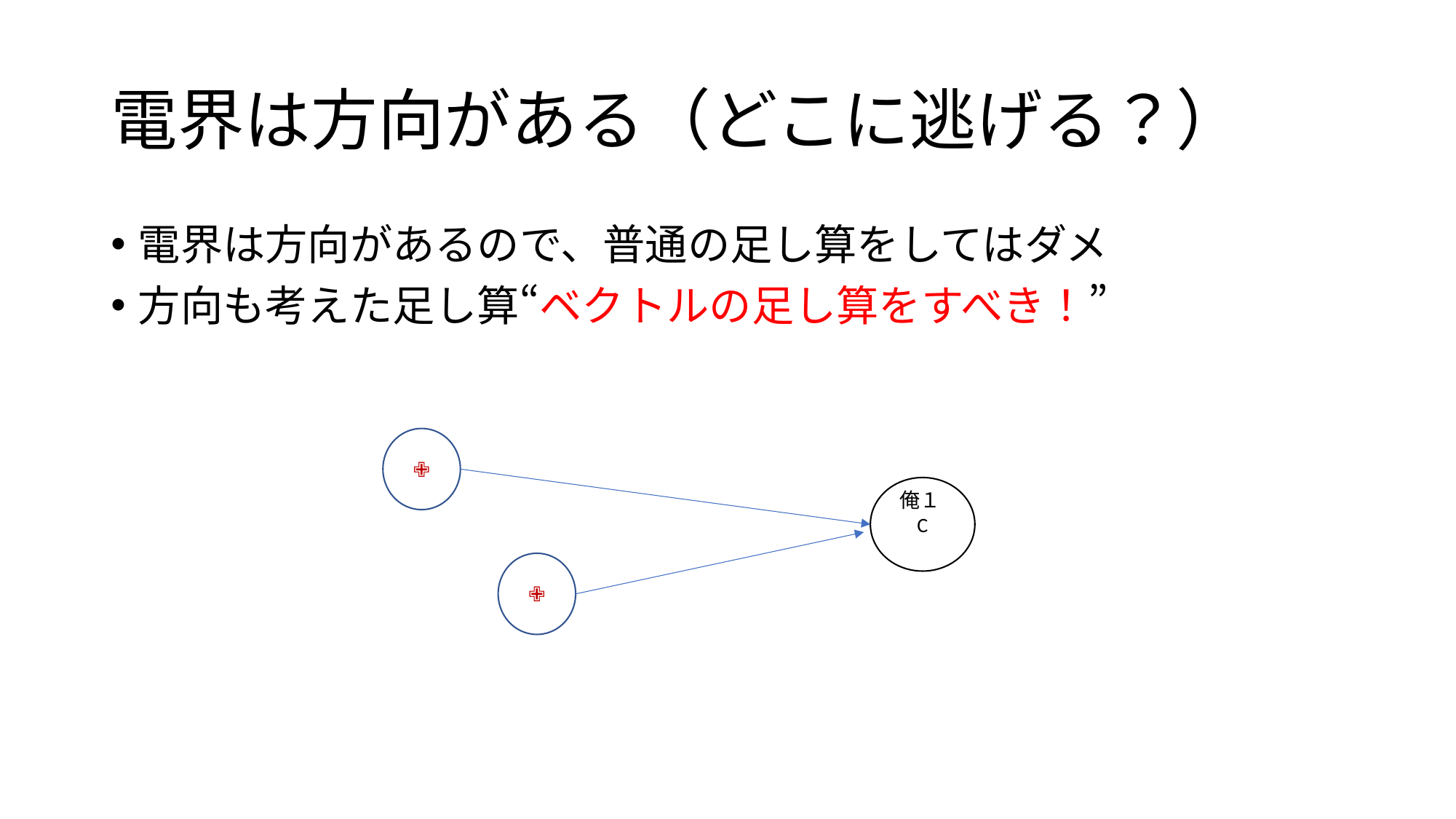

# 電界は方向がある（どこに逃げる？）
電界は方向があるので、普通の足し算をしてはダメ
方向も考えた足し算“ベクトルの足し算をすべき！”

✙
俺１C

✙